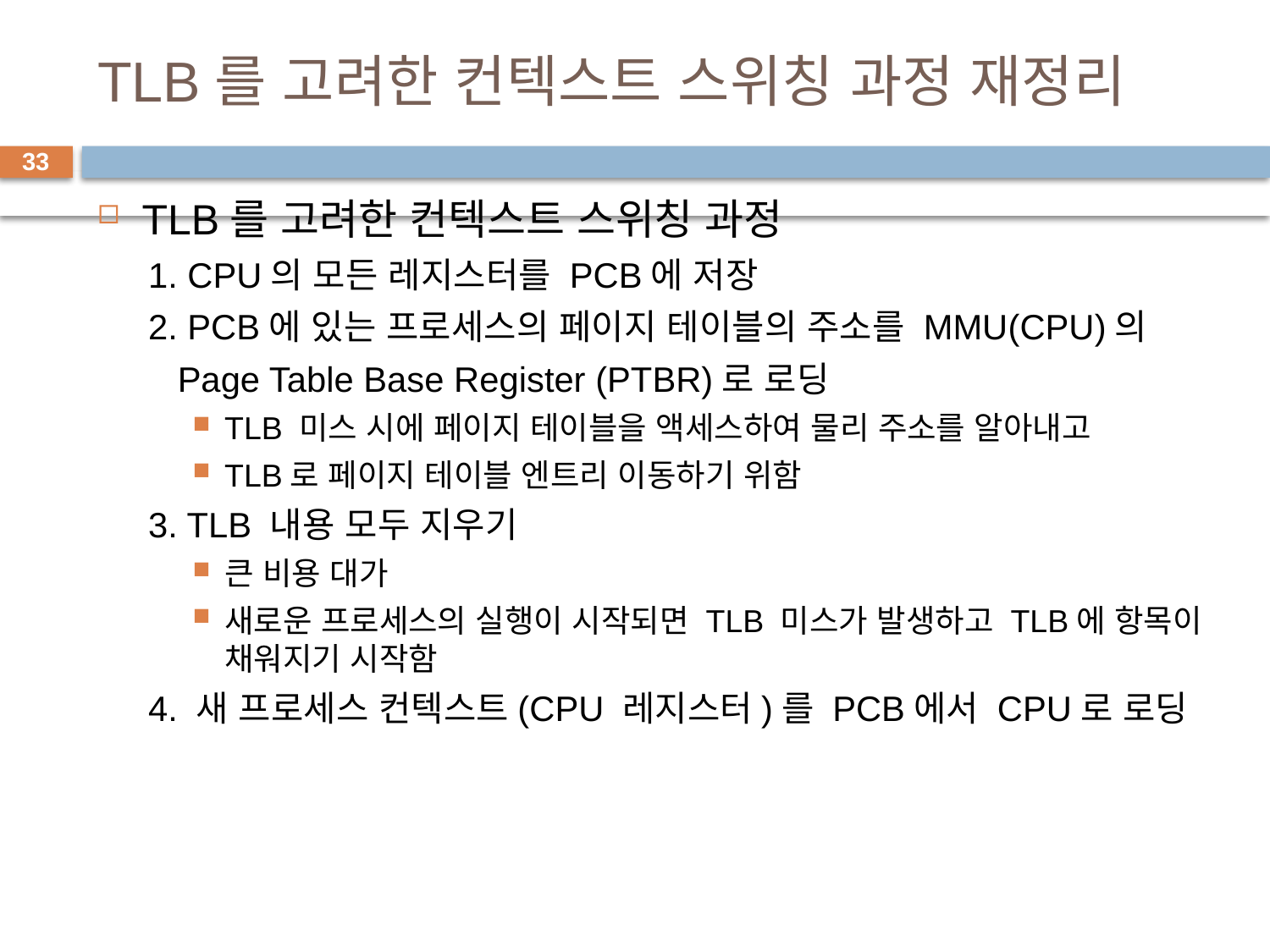

# TLB를 고려한 컨텍스트 스위칭 과정 재정리
33
TLB를 고려한 컨텍스트 스위칭 과정
1. CPU의 모든 레지스터를 PCB에 저장
2. PCB에 있는 프로세스의 페이지 테이블의 주소를 MMU(CPU)의
   Page Table Base Register (PTBR)로 로딩
TLB 미스 시에 페이지 테이블을 액세스하여 물리 주소를 알아내고
TLB로 페이지 테이블 엔트리 이동하기 위함
3. TLB 내용 모두 지우기
큰 비용 대가
새로운 프로세스의 실행이 시작되면 TLB 미스가 발생하고 TLB에 항목이 채워지기 시작함
4. 새 프로세스 컨텍스트(CPU 레지스터)를 PCB에서 CPU로 로딩